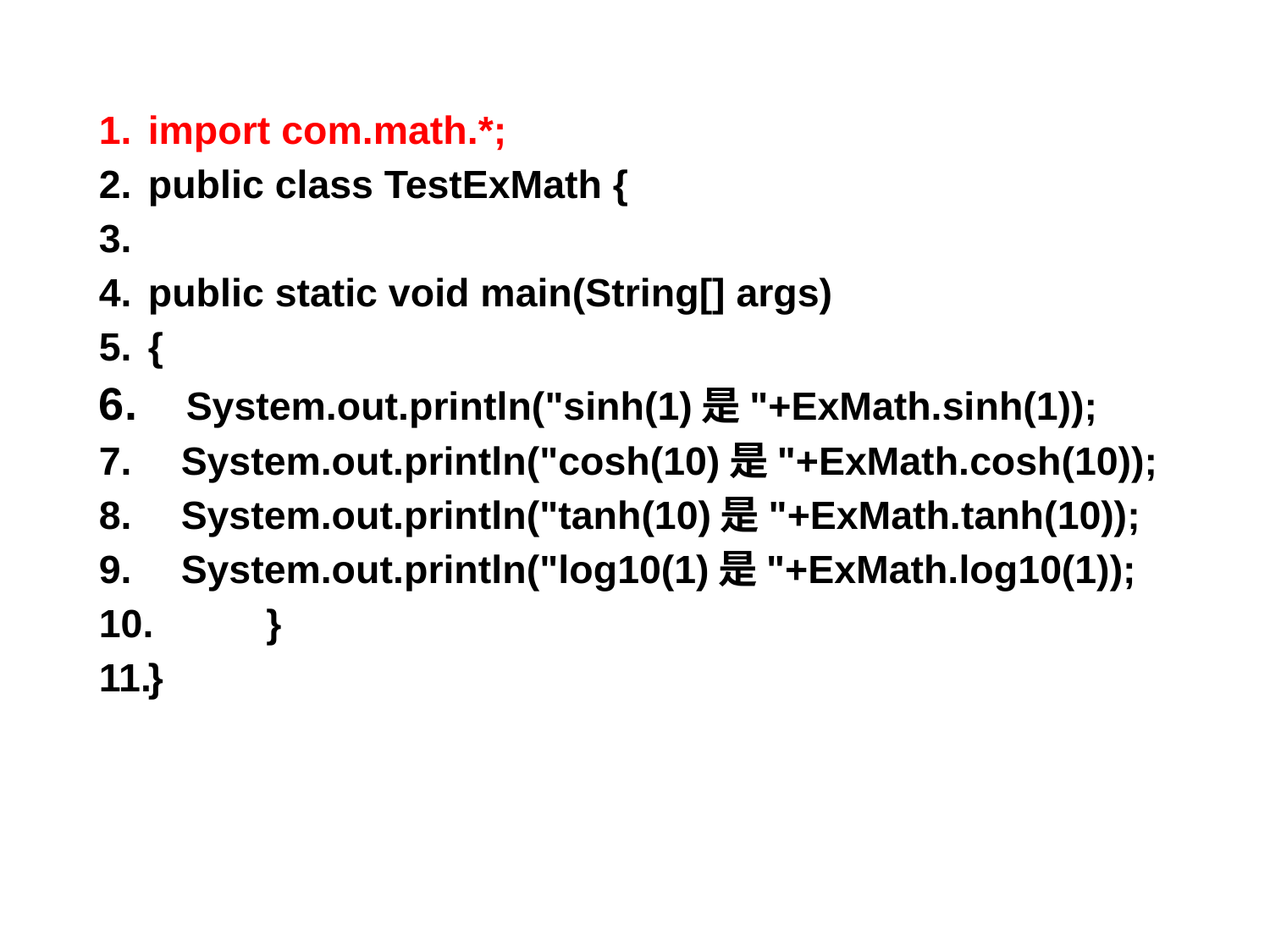

import com.math.*;
public class TestExMath {

public static void main(String[] args)
{
   System.out.println("sinh(1)是"+ExMath.sinh(1));
   System.out.println("cosh(10)是"+ExMath.cosh(10));
   System.out.println("tanh(10)是"+ExMath.tanh(10));
   System.out.println("log10(1)是"+ExMath.log10(1));
	}
}